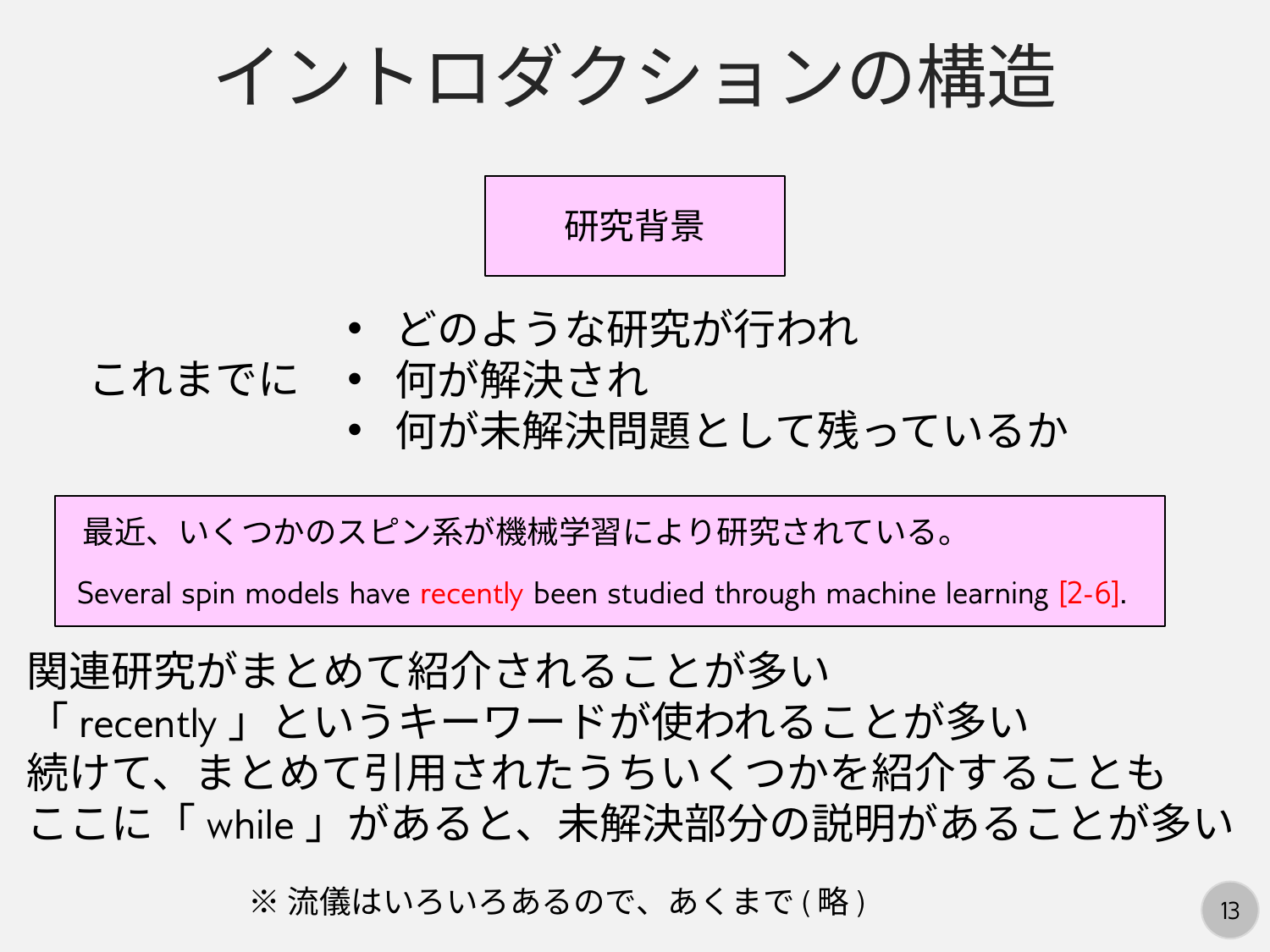

イントロダクションの構造

研究背景
どのような研究が行われ
何が解決され
何が未解決問題として残っているか
これまでに

最近、いくつかのスピン系が機械学習により研究されている。
Several spin models have recently been studied through machine learning [2-6].
関連研究がまとめて紹介されることが多い
「recently」というキーワードが使われることが多い
続けて、まとめて引用されたうちいくつかを紹介することも
ここに「while」があると、未解決部分の説明があることが多い
※流儀はいろいろあるので、あくまで(略)